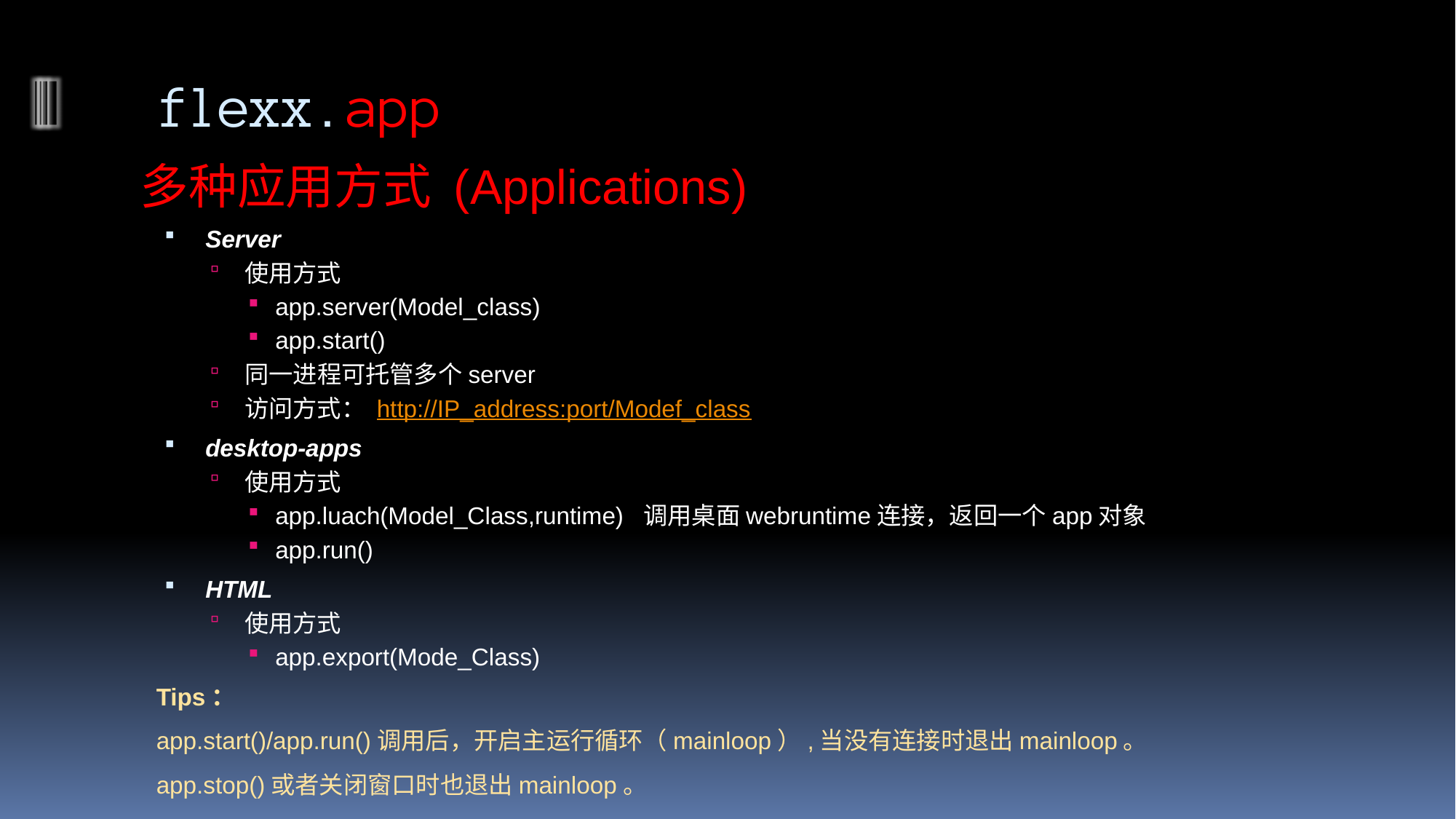

# flexx.app
多种应用方式 (Applications)
Server
使用方式
app.server(Model_class)
app.start()
同一进程可托管多个server
访问方式： http://IP_address:port/Modef_class
desktop-apps
使用方式
app.luach(Model_Class,runtime)  调用桌面webruntime连接，返回一个app对象
app.run()
HTML
使用方式
app.export(Mode_Class)
Tips：
app.start()/app.run()调用后，开启主运行循环（mainloop）,当没有连接时退出mainloop。
app.stop()或者关闭窗口时也退出mainloop。